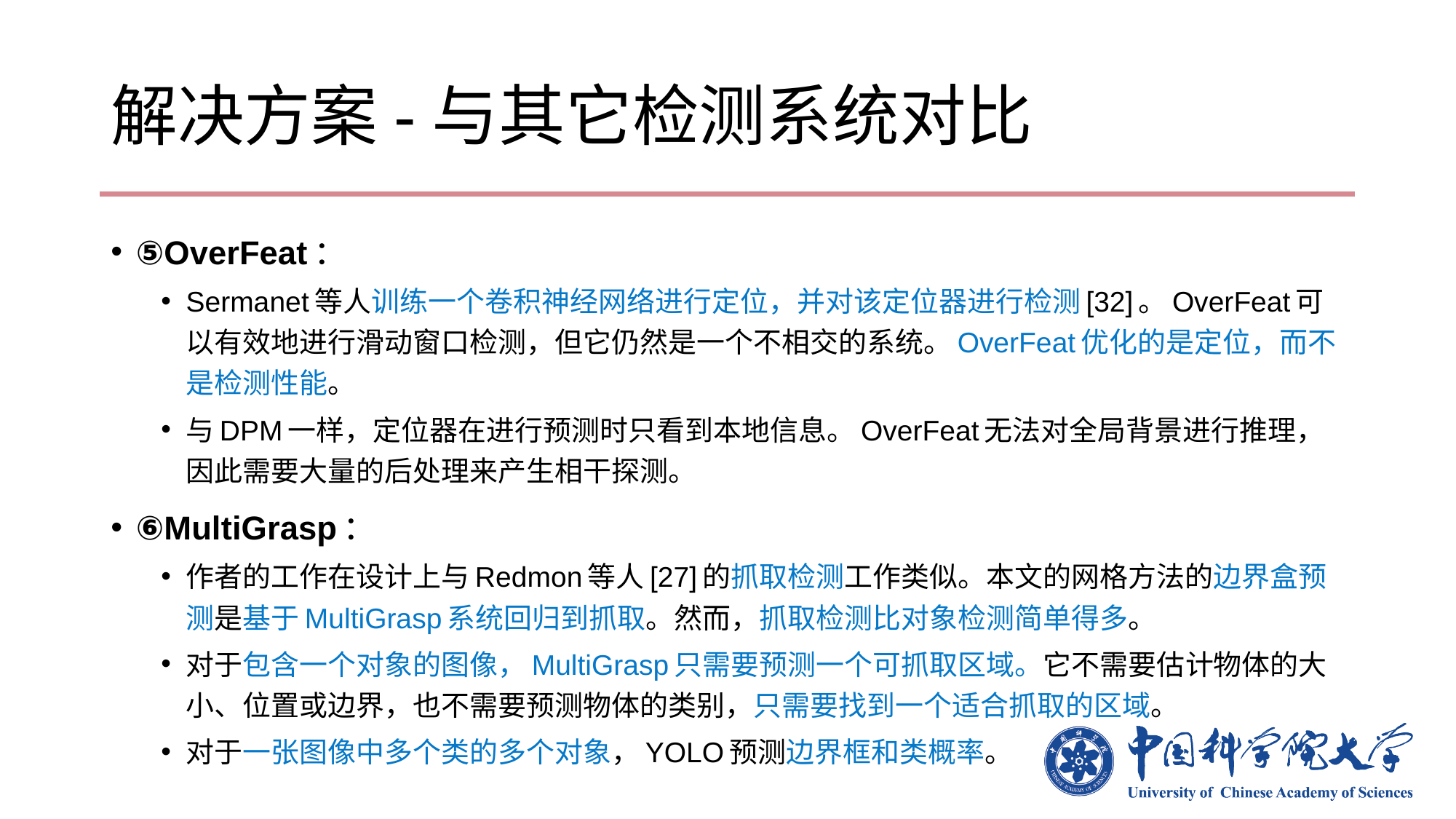

# 解决方案-与其它检测系统对比
⑤OverFeat：
Sermanet等人训练一个卷积神经网络进行定位，并对该定位器进行检测[32]。OverFeat可以有效地进行滑动窗口检测，但它仍然是一个不相交的系统。OverFeat优化的是定位，而不是检测性能。
与DPM一样，定位器在进行预测时只看到本地信息。OverFeat无法对全局背景进行推理，因此需要大量的后处理来产生相干探测。
⑥MultiGrasp：
作者的工作在设计上与Redmon等人[27]的抓取检测工作类似。本文的网格方法的边界盒预测是基于MultiGrasp系统回归到抓取。然而，抓取检测比对象检测简单得多。
对于包含一个对象的图像，MultiGrasp只需要预测一个可抓取区域。它不需要估计物体的大小、位置或边界，也不需要预测物体的类别，只需要找到一个适合抓取的区域。
对于一张图像中多个类的多个对象，YOLO预测边界框和类概率。